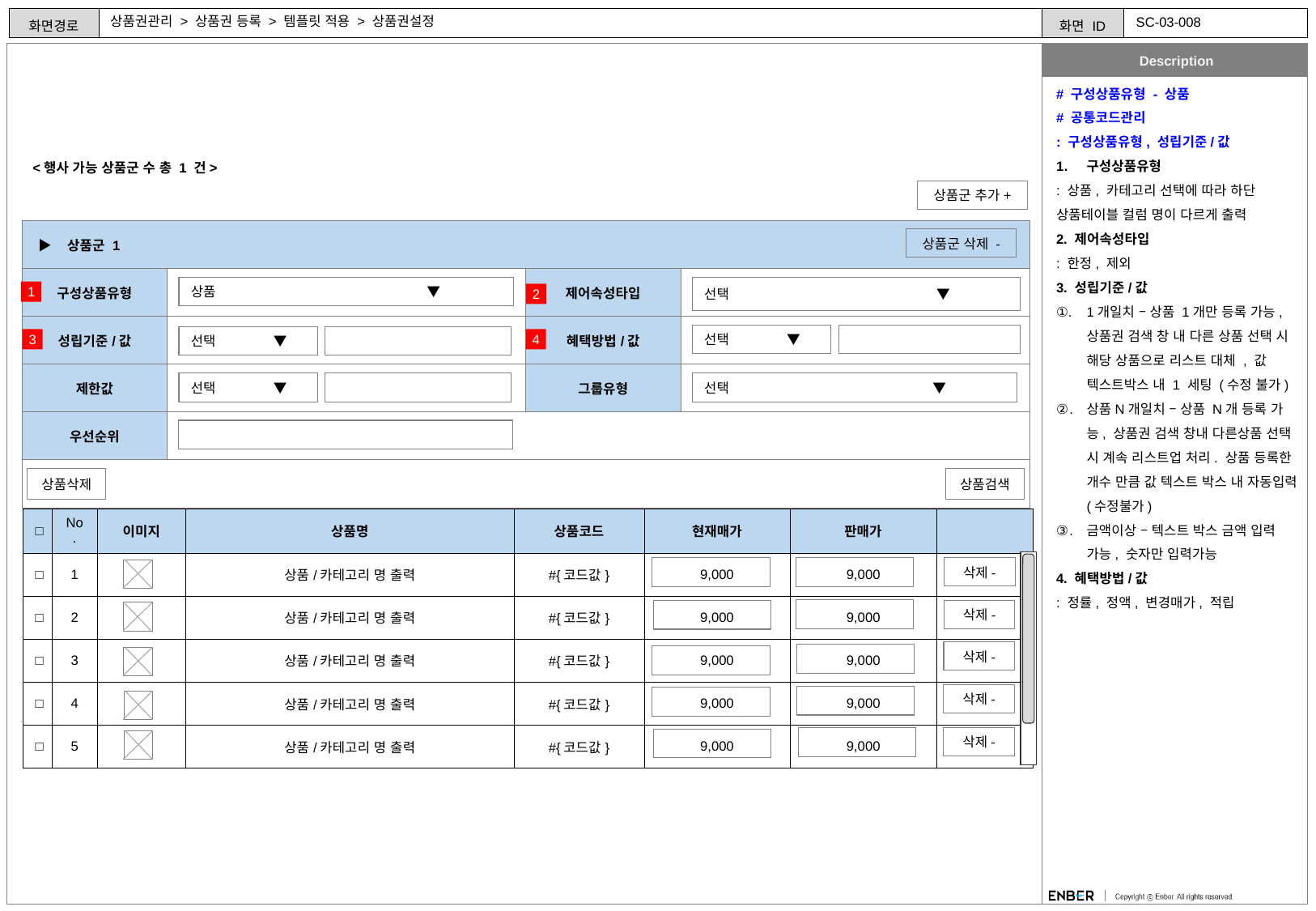

# 상품권관리 > 상품권 등록 > 템플릿 적용 > 상품권설정
SC-03-008
# 구성상품유형 - 상품
# 공통코드관리
: 구성상품유형, 성립기준/값
구성상품유형
: 상품, 카테고리 선택에 따라 하단 상품테이블 컬럼 명이 다르게 출력
2. 제어속성타입
: 한정, 제외
3. 성립기준/값
1개일치 – 상품 1개만 등록 가능, 상품권 검색 창 내 다른 상품 선택 시 해당 상품으로 리스트 대체 , 값 텍스트박스 내 1 세팅 (수정 불가)
상품N개일치 – 상품 N개 등록 가능, 상품권 검색 창내 다른상품 선택 시 계속 리스트업 처리. 상품 등록한 개수 만큼 값 텍스트 박스 내 자동입력 (수정불가)
금액이상 – 텍스트 박스 금액 입력 가능, 숫자만 입력가능
4. 혜택방법/값
: 정률, 정액, 변경매가, 적립

<행사 가능 상품군 수 총 1 건>
상품군 추가+
| ▶ 상품군 1 |  |  |  |
| --- | --- | --- | --- |
| 구성상품유형 |  | 제어속성타입 |  |
| 성립기준/값 |  | 혜택방법/값 |  |
| 제한값 |  | 그룹유형 |  |
| 우선순위 |  |  |  |
|  |  |  |  |
상품군 삭제 -
상품                                                       ▼
선택                                                      ▼
1
2
선택               ▼

선택               ▼

3
4
선택               ▼

선택                                                     ▼

상품삭제
상품검색
| □ | No. | 이미지 | 상품명 | 상품코드 | 현재매가 | 판매가 |  |
| --- | --- | --- | --- | --- | --- | --- | --- |
| □ | 1 |  | 상품/카테고리 명 출력 | #{코드값} | 9,000 | 9,000 |  |
| □ | 2 |  | 상품/카테고리 명 출력 | #{코드값} | 9,000 | 9,000 |  |
| □ | 3 |  | 상품/카테고리 명 출력 | #{코드값} | 9,000 | 9,000 |  |
| □ | 4 |  | 상품/카테고리 명 출력 | #{코드값} | 9,000 | 9,000 |  |
| □ | 5 |  | 상품/카테고리 명 출력 | #{코드값} | 9,000 | 9,000 |  |

삭제-

삭제-

삭제-

삭제-

삭제-